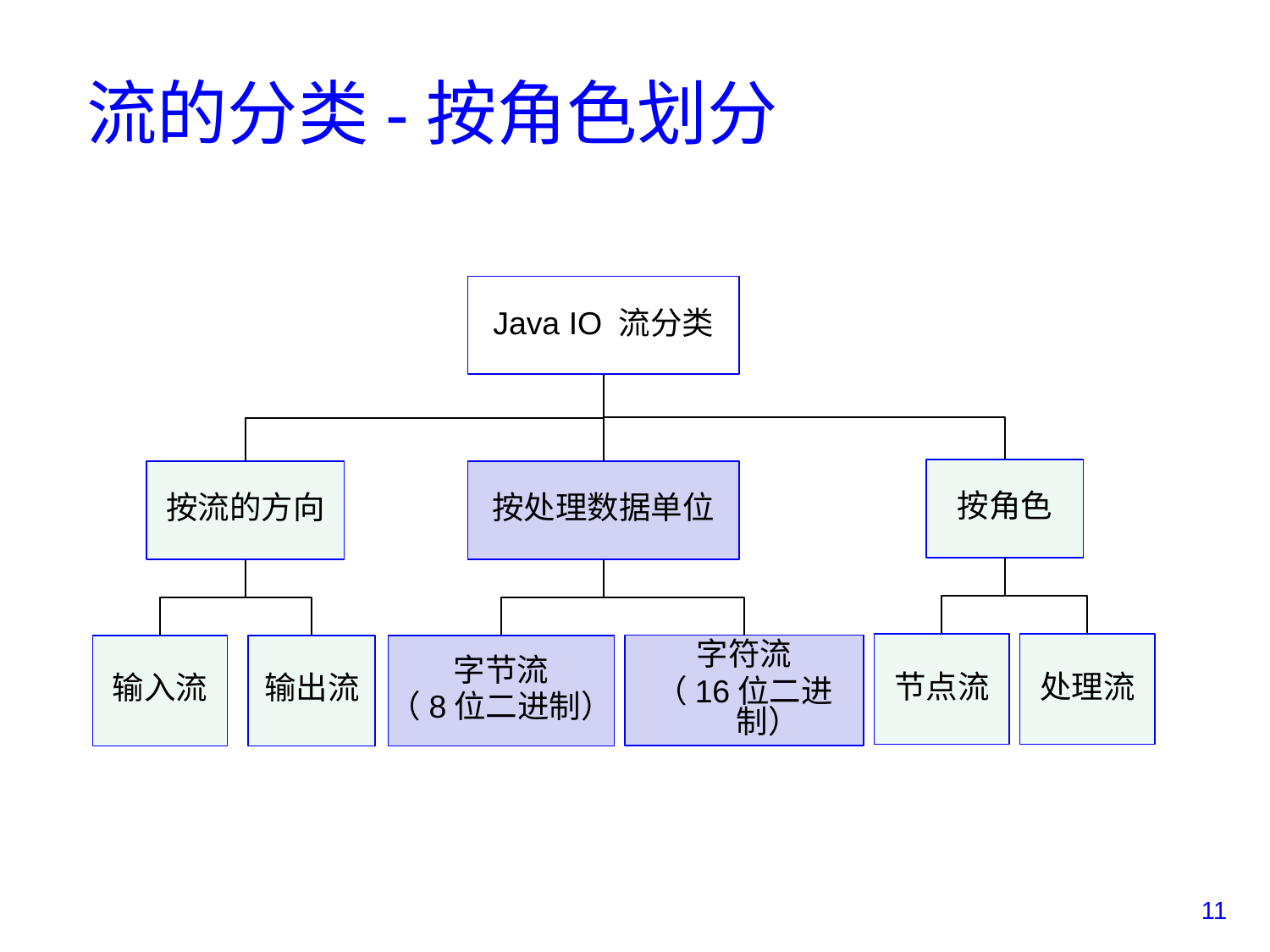

# 流的分类-按角色划分
Java IO 流分类
按角色
按流的方向
按处理数据单位
处理流
节点流
字符流
（16位二进制）
字节流
（8位二进制）
输出流
输入流
11